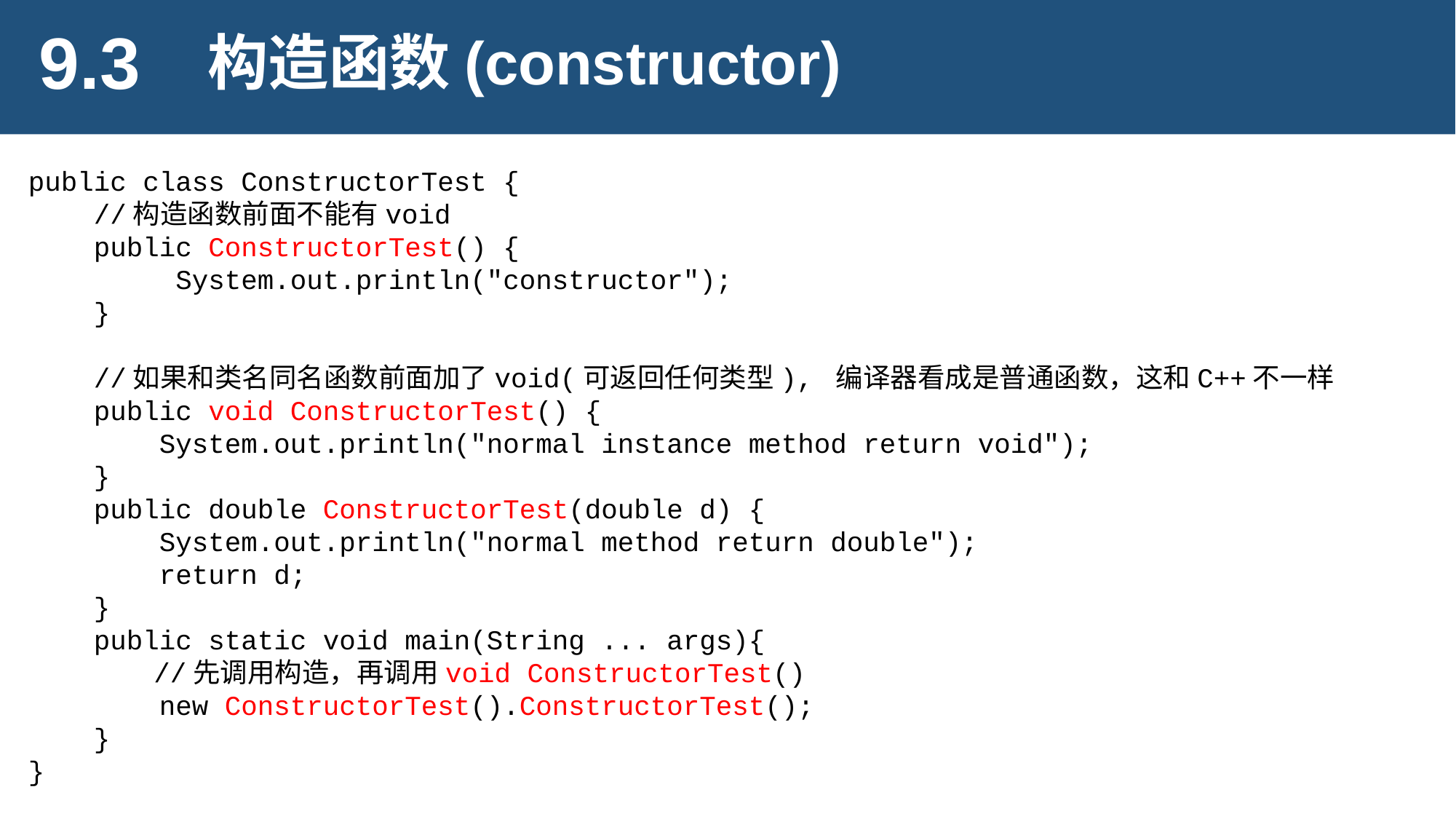

9.3
构造函数(constructor)
public class ConstructorTest {
    //构造函数前面不能有void
    public ConstructorTest() {
         System.out.println("constructor");
    }

    //如果和类名同名函数前面加了void(可返回任何类型), 编译器看成是普通函数，这和C++不一样
    public void ConstructorTest() {
        System.out.println("normal instance method return void");
    }
    public double ConstructorTest(double d) {
        System.out.println("normal method return double");
        return d;
    }
    public static void main(String ... args){
	 //先调用构造，再调用void ConstructorTest()
        new ConstructorTest().ConstructorTest();
    }
}